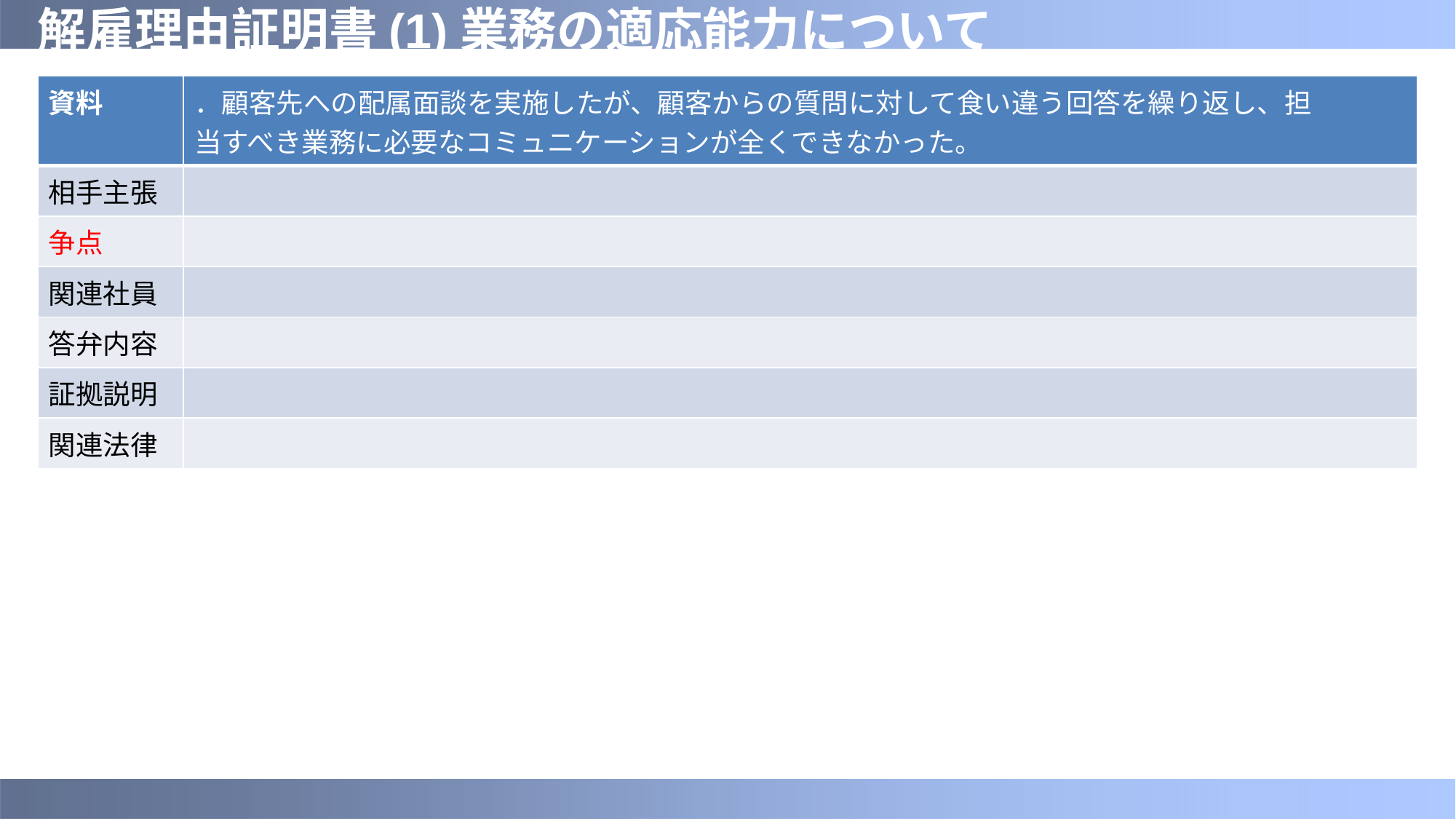

# 解雇理由証明書(1)業務の適応能力について
| 資料 | ．顧客先への配属面談を実施したが、顧客からの質問に対して食い違う回答を繰り返し、担 当すべき業務に必要なコミュニケーションが全くできなかった。 |
| --- | --- |
| 相手主張 |  |
| 争点 |  |
| 関連社員 |  |
| 答弁内容 |  |
| 証拠説明 |  |
| 関連法律 |  |